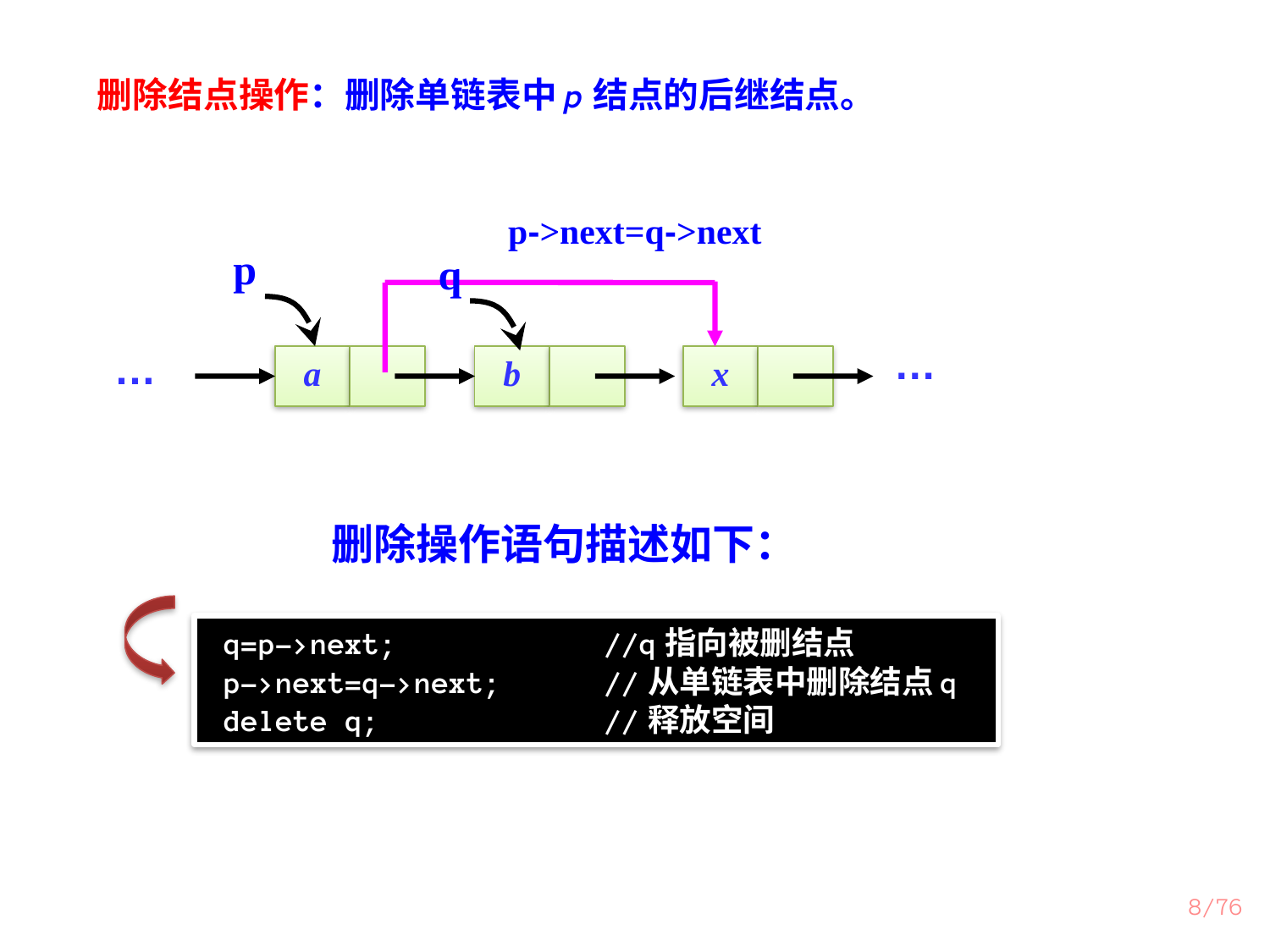

删除结点操作：删除单链表中p结点的后继结点。
p->next=q->next

p
q

…
…
a

b

x

删除操作语句描述如下：

q=p->next;		//q指向被删结点
p->next=q->next;	//从单链表中删除结点q
delete q;		//释放空间
8/76